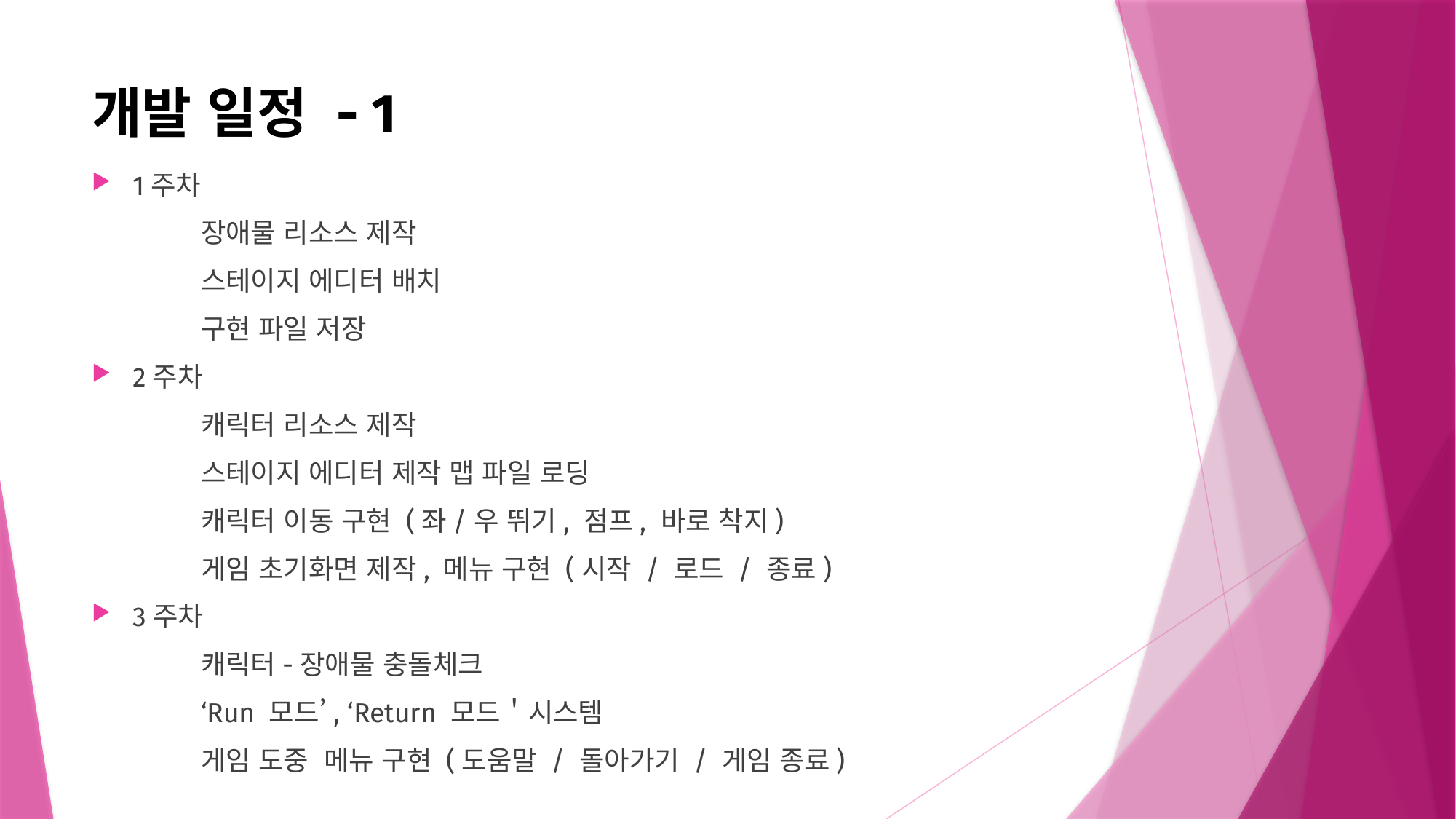

# 개발 일정 - 1
1주차
	장애물 리소스 제작
	스테이지 에디터 배치
	구현 파일 저장
2주차
	캐릭터 리소스 제작
	스테이지 에디터 제작 맵 파일 로딩
	캐릭터 이동 구현 (좌/우 뛰기, 점프, 바로 착지)
	게임 초기화면 제작, 메뉴 구현 (시작 / 로드 / 종료)
3주차
	캐릭터-장애물 충돌체크
	‘Run 모드’, ‘Return 모드＇시스템
	게임 도중  메뉴 구현 (도움말 / 돌아가기 / 게임 종료)